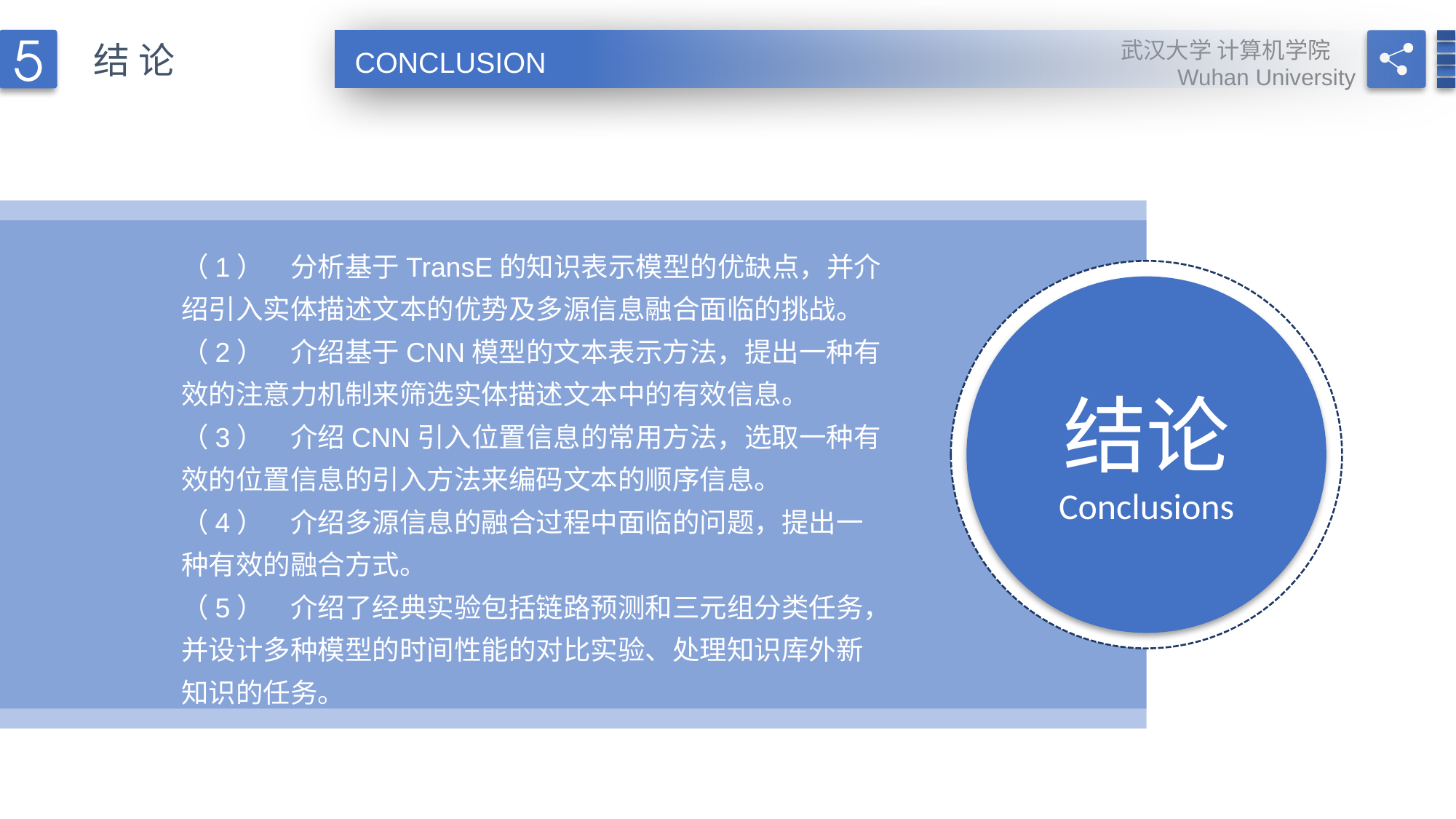

5

结论
CONCLUSION

（1）	分析基于TransE的知识表示模型的优缺点，并介绍引入实体描述文本的优势及多源信息融合面临的挑战。
（2）	介绍基于CNN模型的文本表示方法，提出一种有效的注意力机制来筛选实体描述文本中的有效信息。
（3）	介绍CNN引入位置信息的常用方法，选取一种有效的位置信息的引入方法来编码文本的顺序信息。
（4）	介绍多源信息的融合过程中面临的问题，提出一种有效的融合方式。
（5）	介绍了经典实验包括链路预测和三元组分类任务，并设计多种模型的时间性能的对比实验、处理知识库外新知识的任务。

结论
Conclusions